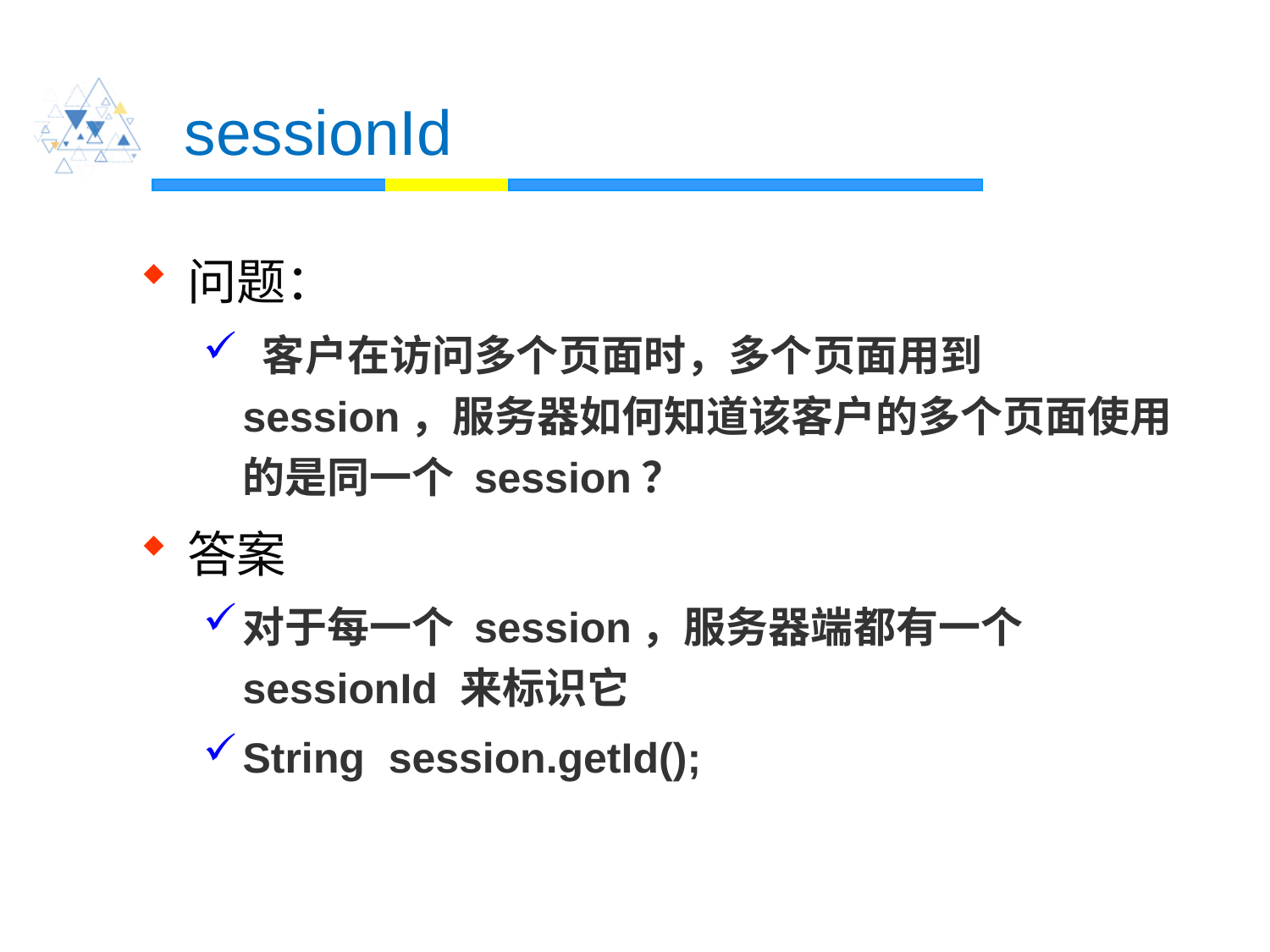

# sessionId
问题：
 客户在访问多个页面时，多个页面用到  session，服务器如何知道该客户的多个页面使用的是同一个 session？
答案
对于每一个 session，服务器端都有一个 sessionId 来标识它
String  session.getId();